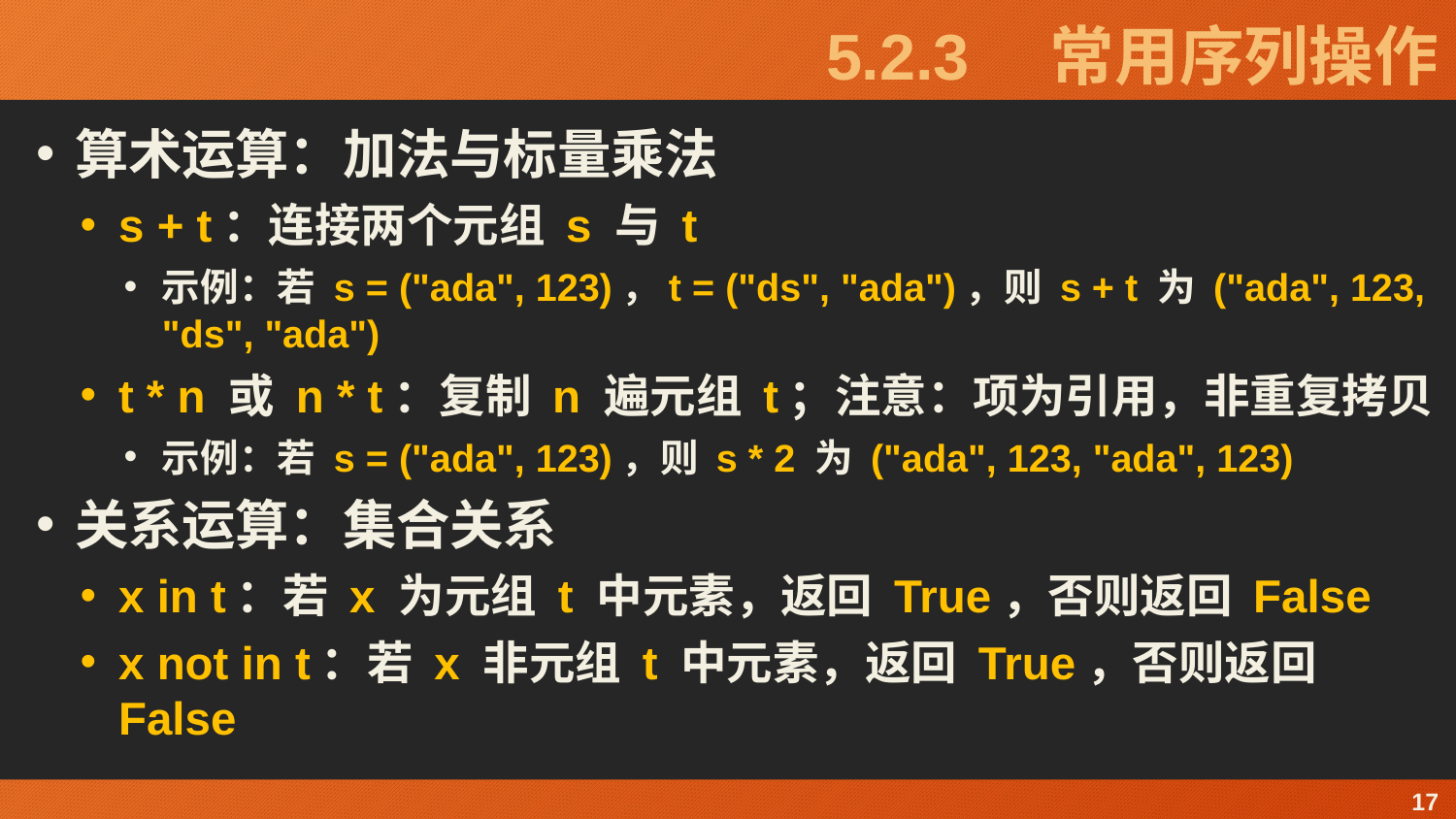

# 5.2.3　常用序列操作
算术运算：加法与标量乘法
s + t：连接两个元组 s 与 t
示例：若 s = ("ada", 123)，t = ("ds", "ada")，则 s + t 为 ("ada", 123, "ds", "ada")
t * n 或 n * t：复制 n 遍元组 t；注意：项为引用，非重复拷贝
示例：若 s = ("ada", 123)，则 s * 2 为 ("ada", 123, "ada", 123)
关系运算：集合关系
x in t：若 x 为元组 t 中元素，返回 True，否则返回 False
x not in t：若 x 非元组 t 中元素，返回 True，否则返回 False
17